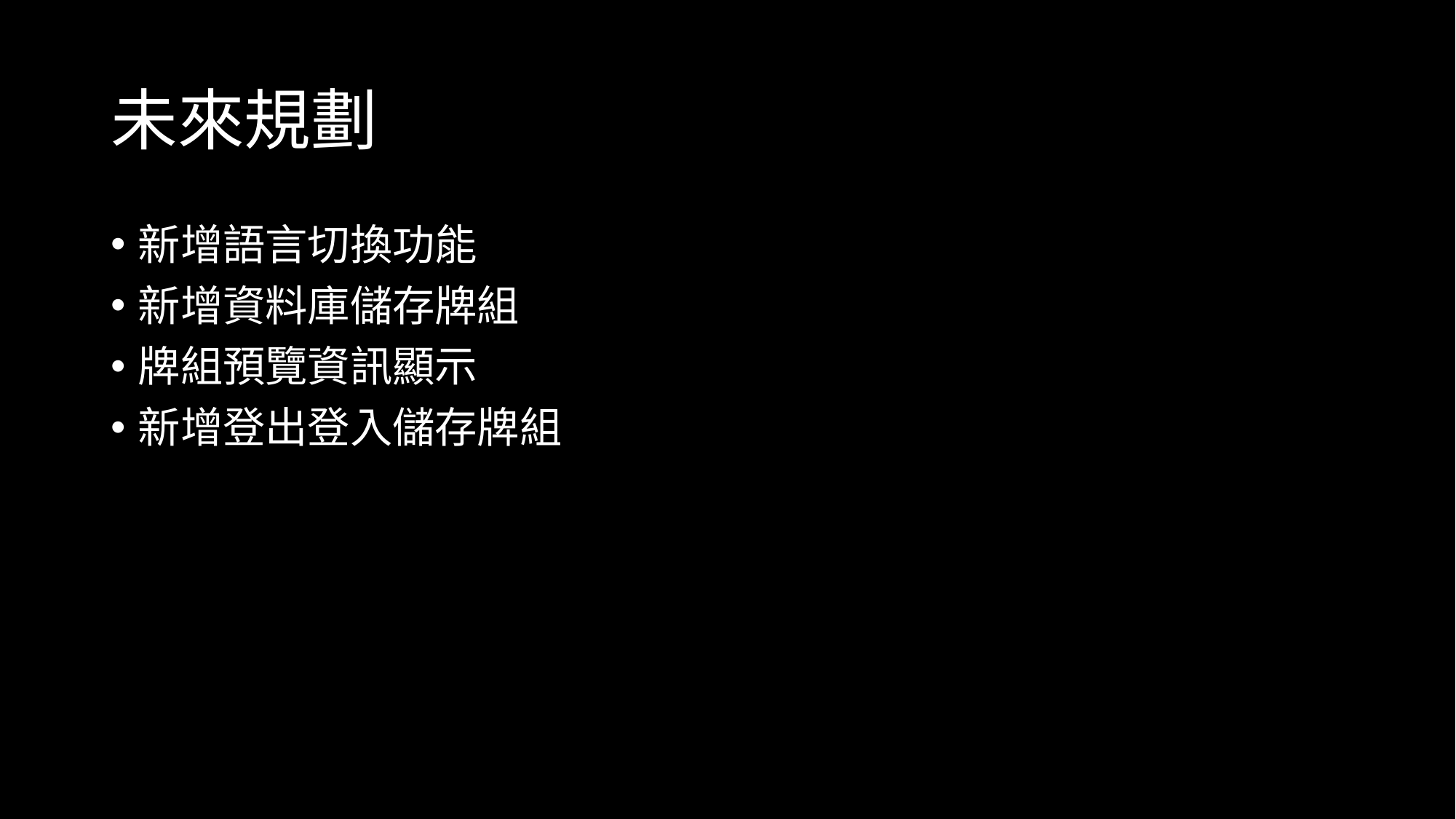

# 未來規劃
新增語言切換功能
新增資料庫儲存牌組
牌組預覽資訊顯示
新增登出登入儲存牌組